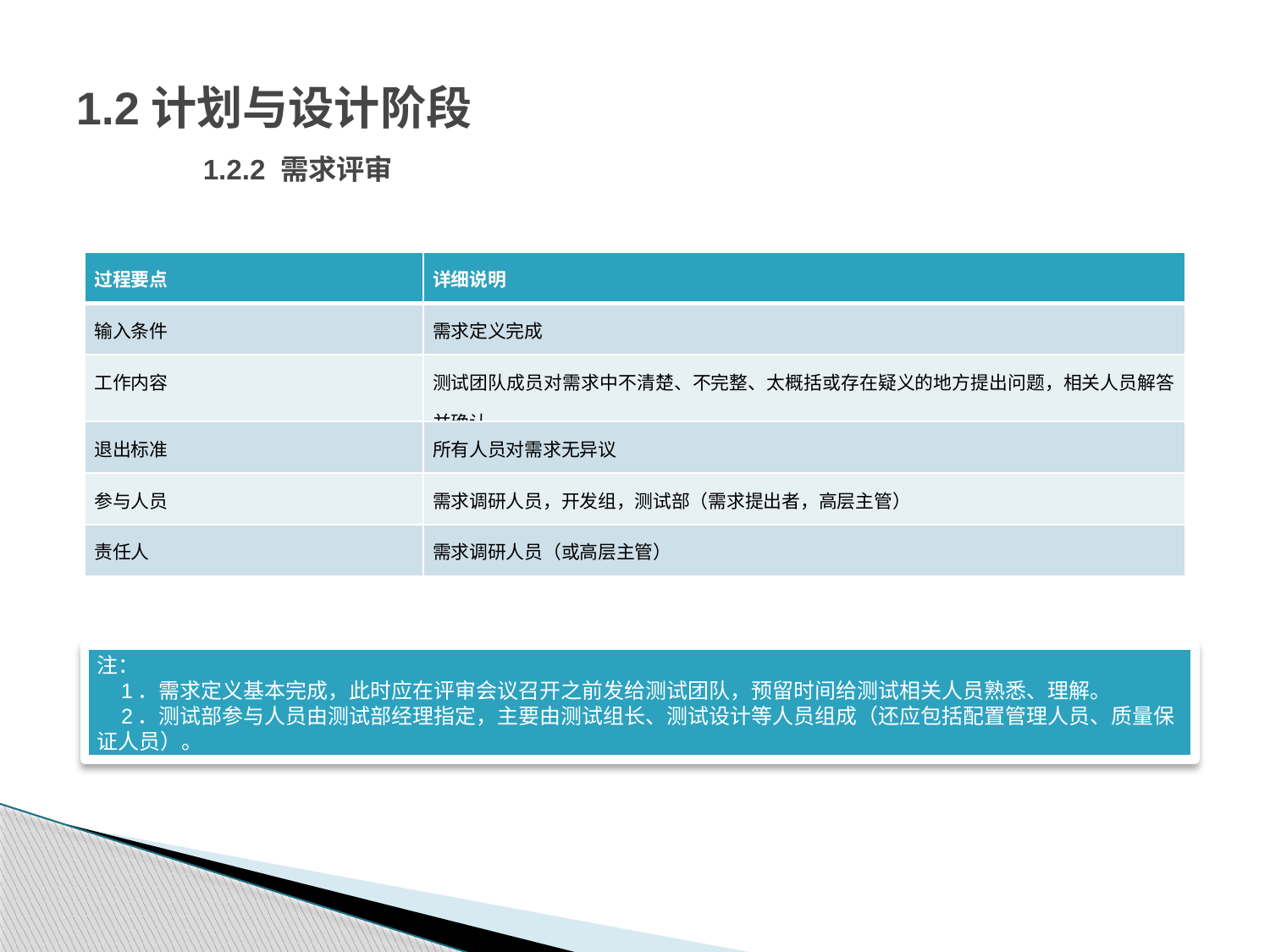

# 1.2计划与设计阶段 1.2.2 需求评审
| 过程要点 | 详细说明 |
| --- | --- |
| 输入条件 | 需求定义完成 |
| 工作内容 | 测试团队成员对需求中不清楚、不完整、太概括或存在疑义的地方提出问题，相关人员解答并确认。 |
| 退出标准 | 所有人员对需求无异议 |
| 参与人员 | 需求调研人员，开发组，测试部（需求提出者，高层主管） |
| 责任人 | 需求调研人员（或高层主管） |
注：
    1．需求定义基本完成，此时应在评审会议召开之前发给测试团队，预留时间给测试相关人员熟悉、理解。
    2．测试部参与人员由测试部经理指定，主要由测试组长、测试设计等人员组成（还应包括配置管理人员、质量保证人员）。